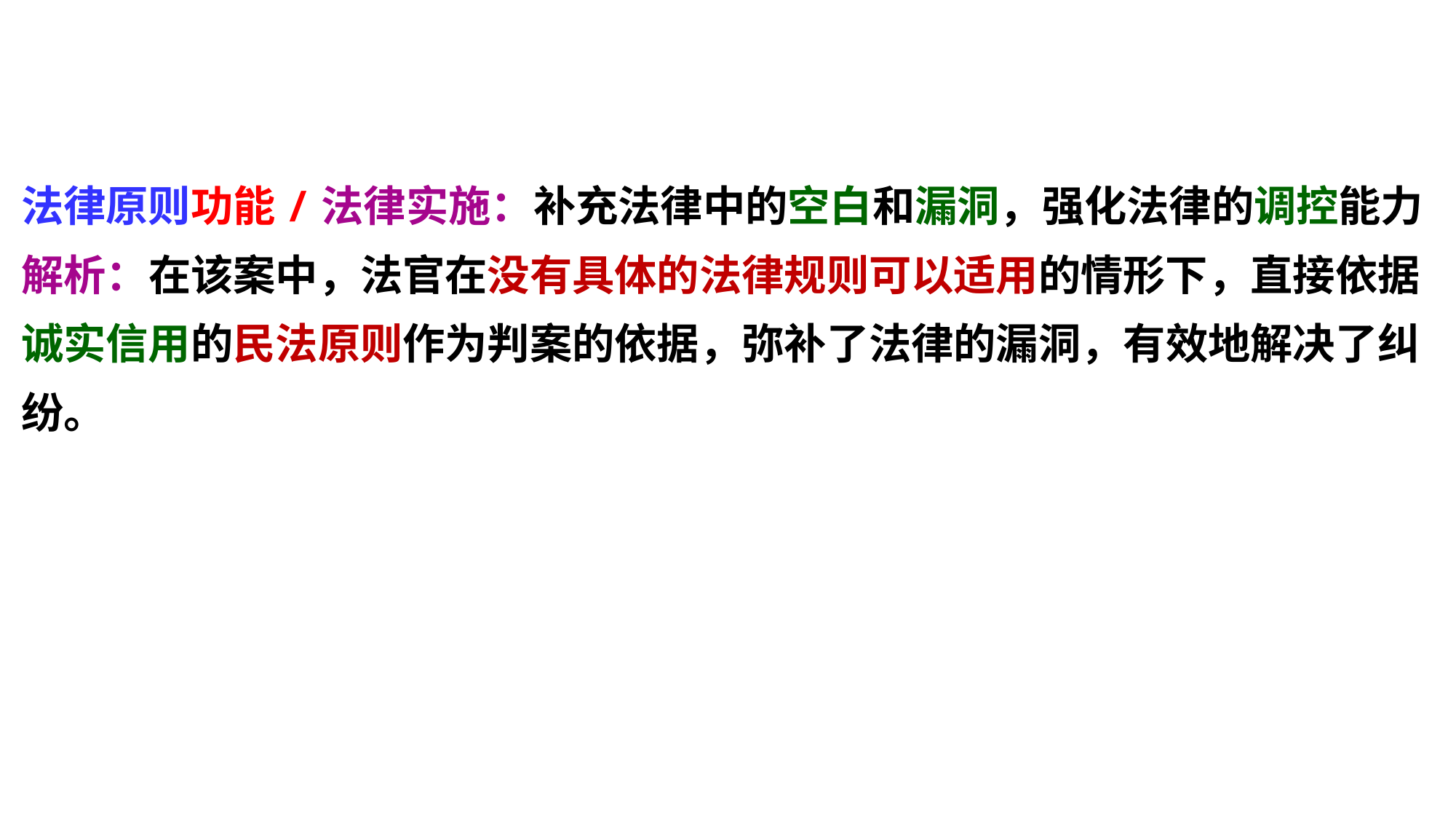

法律原则功能/法律实施：补充法律中的空白和漏洞，强化法律的调控能力
解析：在该案中，法官在没有具体的法律规则可以适用的情形下，直接依据诚实信用的民法原则作为判案的依据，弥补了法律的漏洞，有效地解决了纠纷。